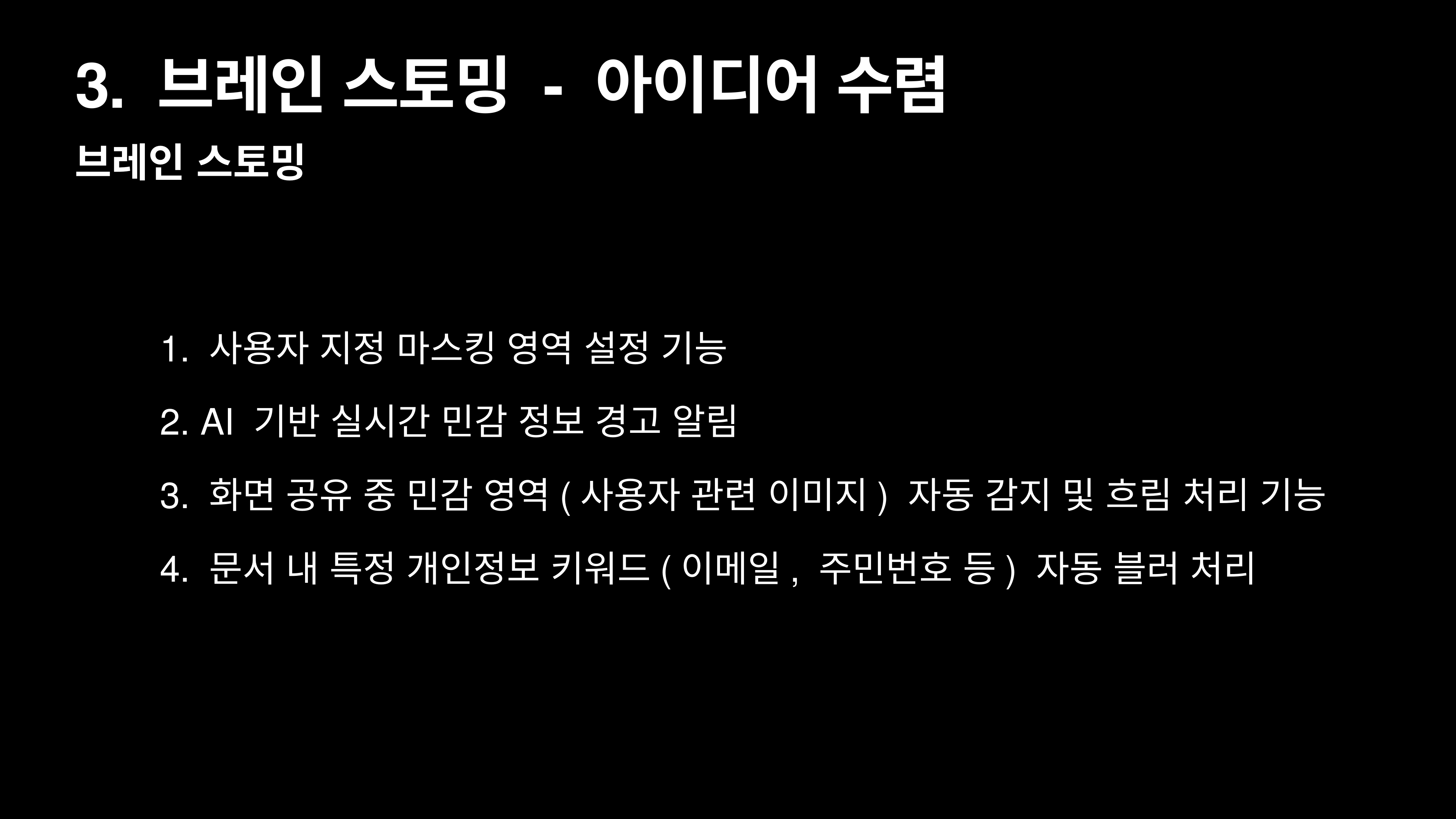

# 3. 브레인 스토밍 - 아이디어 수렴
브레인 스토밍
1. 사용자 지정 마스킹 영역 설정 기능
2. AI 기반 실시간 민감 정보 경고 알림
3. 화면 공유 중 민감 영역(사용자 관련 이미지) 자동 감지 및 흐림 처리 기능
4. 문서 내 특정 개인정보 키워드(이메일, 주민번호 등) 자동 블러 처리